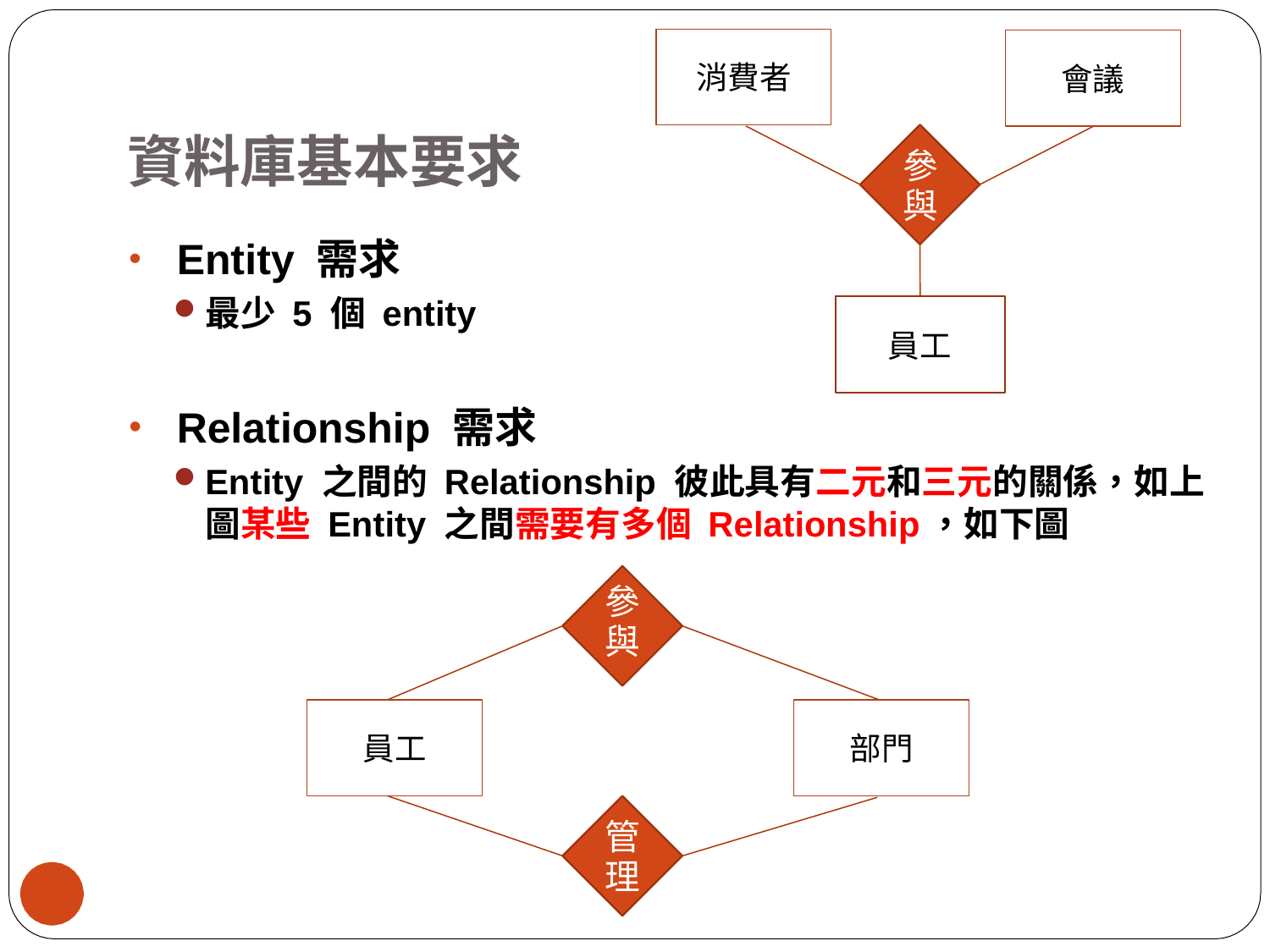

消費者
會議

資料庫基本要求
參 與
Entity 需求
最少 5 個 entity

Relationship 需求
Entity 之間的 Relationship 彼此具有二元和三元的關係，如上圖某些 Entity 之間需要有多個 Relationship，如下圖

員工

參與

員工
部門

管 理
5